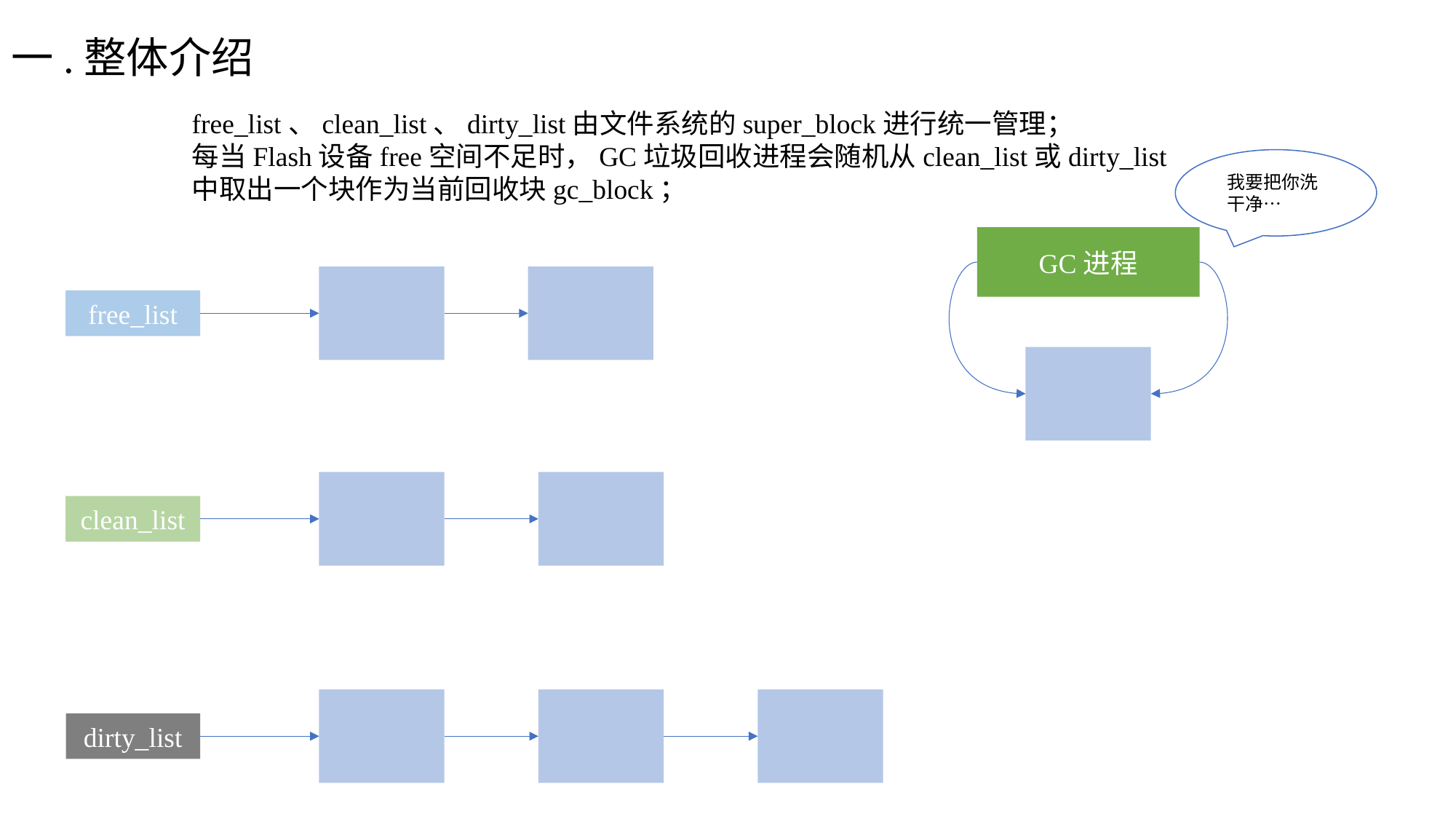

# 一.整体介绍
free_list、clean_list、dirty_list由文件系统的super_block进行统一管理；
每当Flash设备free空间不足时，GC垃圾回收进程会随机从clean_list或dirty_list中取出一个块作为当前回收块gc_block；

我要把你洗干净…
GC进程

free_list

clean_list

dirty_list